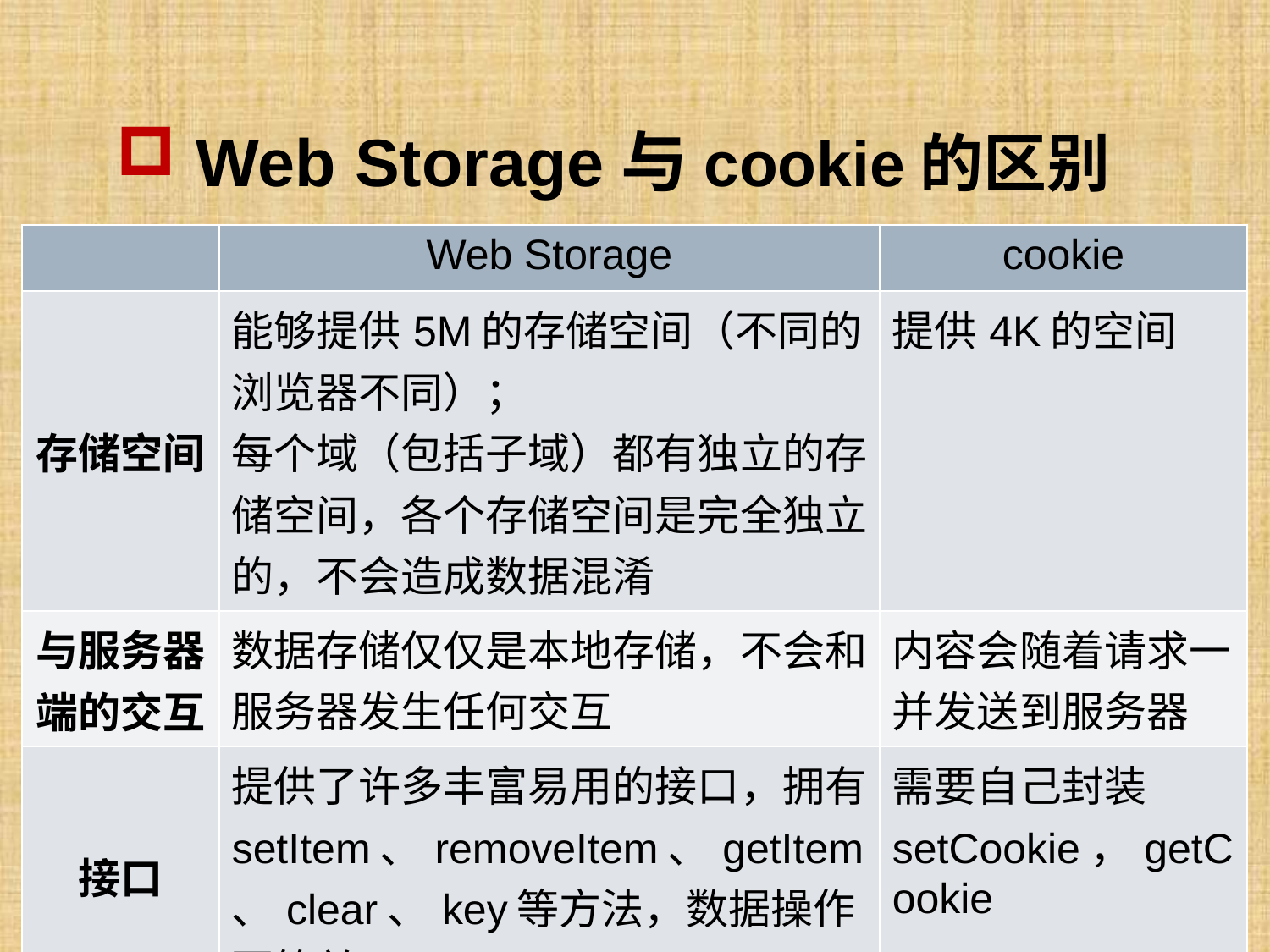

# Web Storage与cookie的区别
|  | Web Storage | cookie |
| --- | --- | --- |
| 存储空间 | 能够提供5M的存储空间（不同的浏览器不同）； 每个域（包括子域）都有独立的存储空间，各个存储空间是完全独立的，不会造成数据混淆 | 提供4K的空间 |
| 与服务器端的交互 | 数据存储仅仅是本地存储，不会和服务器发生任何交互 | 内容会随着请求一并发送到服务器 |
| 接口 | 提供了许多丰富易用的接口，拥有setItem、removeItem、getItem、clear、key等方法，数据操作更简单 | 需要自己封装setCookie，getCookie |
13
HTML5 Technology